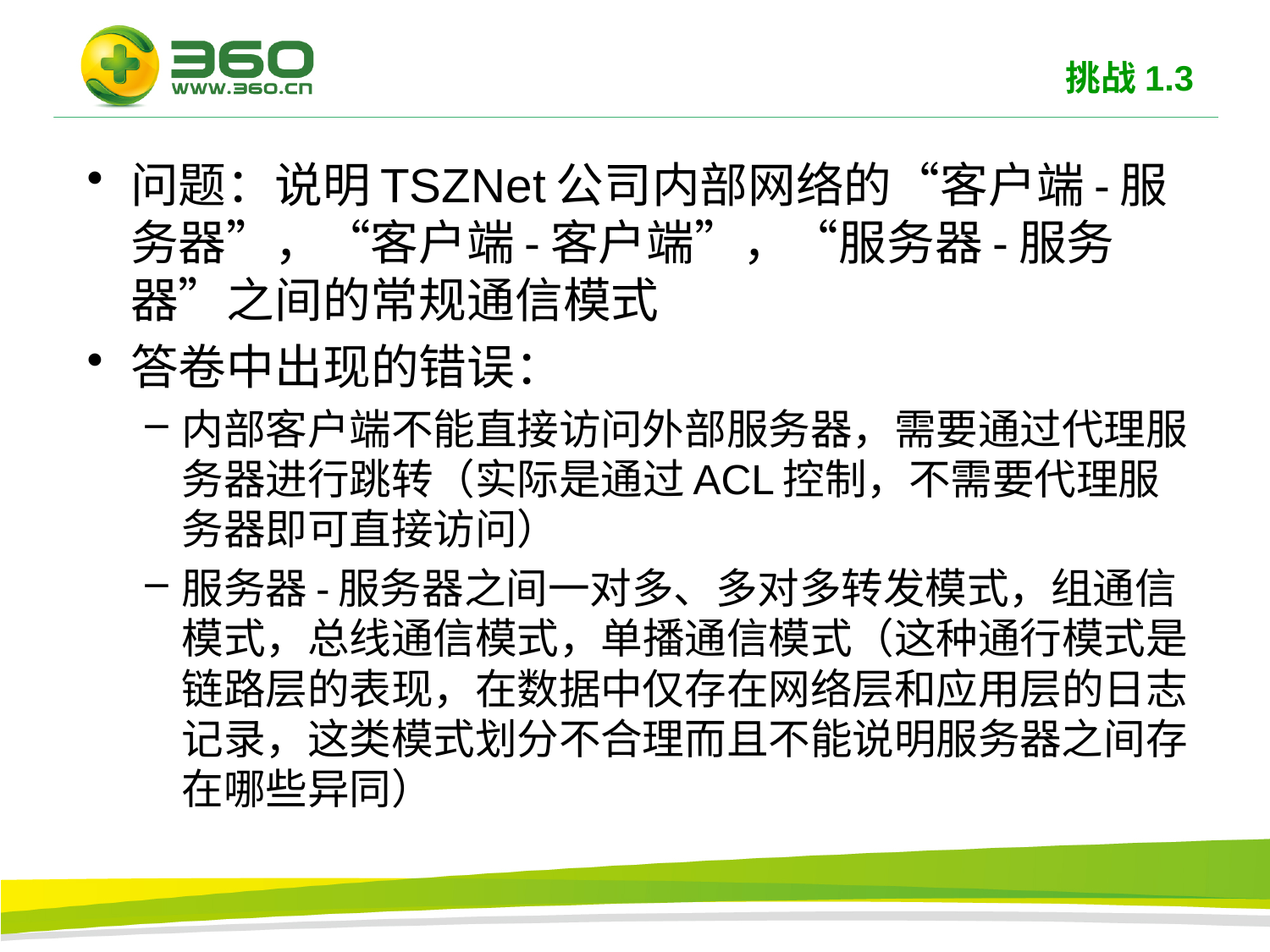

# 挑战1.3
问题：说明TSZNet公司内部网络的“客户端-服务器”，“客户端-客户端”，“服务器-服务器”之间的常规通信模式
答卷中出现的错误：
内部客户端不能直接访问外部服务器，需要通过代理服务器进行跳转（实际是通过ACL控制，不需要代理服务器即可直接访问）
服务器-服务器之间一对多、多对多转发模式，组通信模式，总线通信模式，单播通信模式（这种通行模式是链路层的表现，在数据中仅存在网络层和应用层的日志记录，这类模式划分不合理而且不能说明服务器之间存在哪些异同）